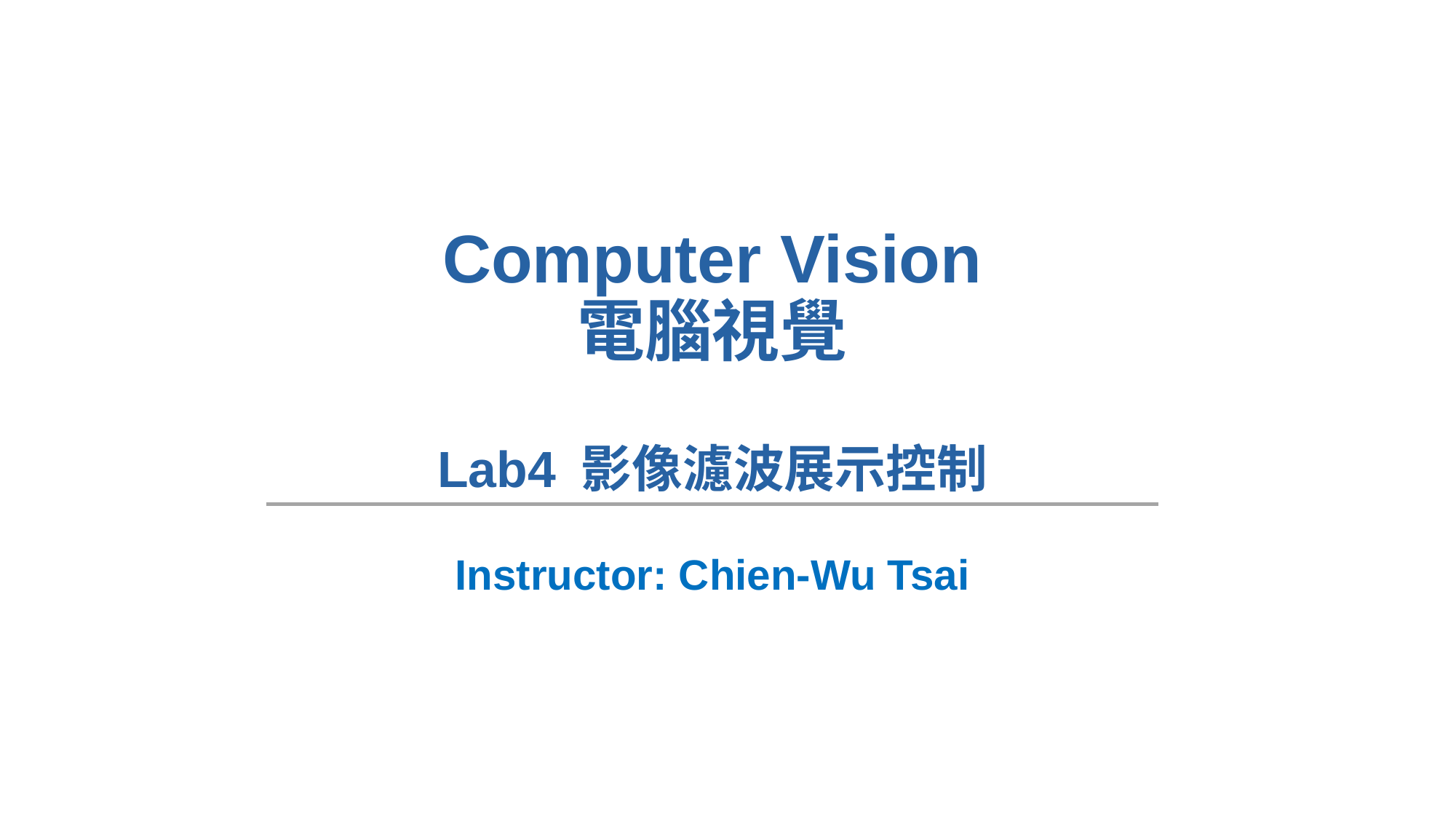

# Computer Vision 電腦視覺 Lab4 影像濾波展示控制
Instructor: Chien-Wu Tsai